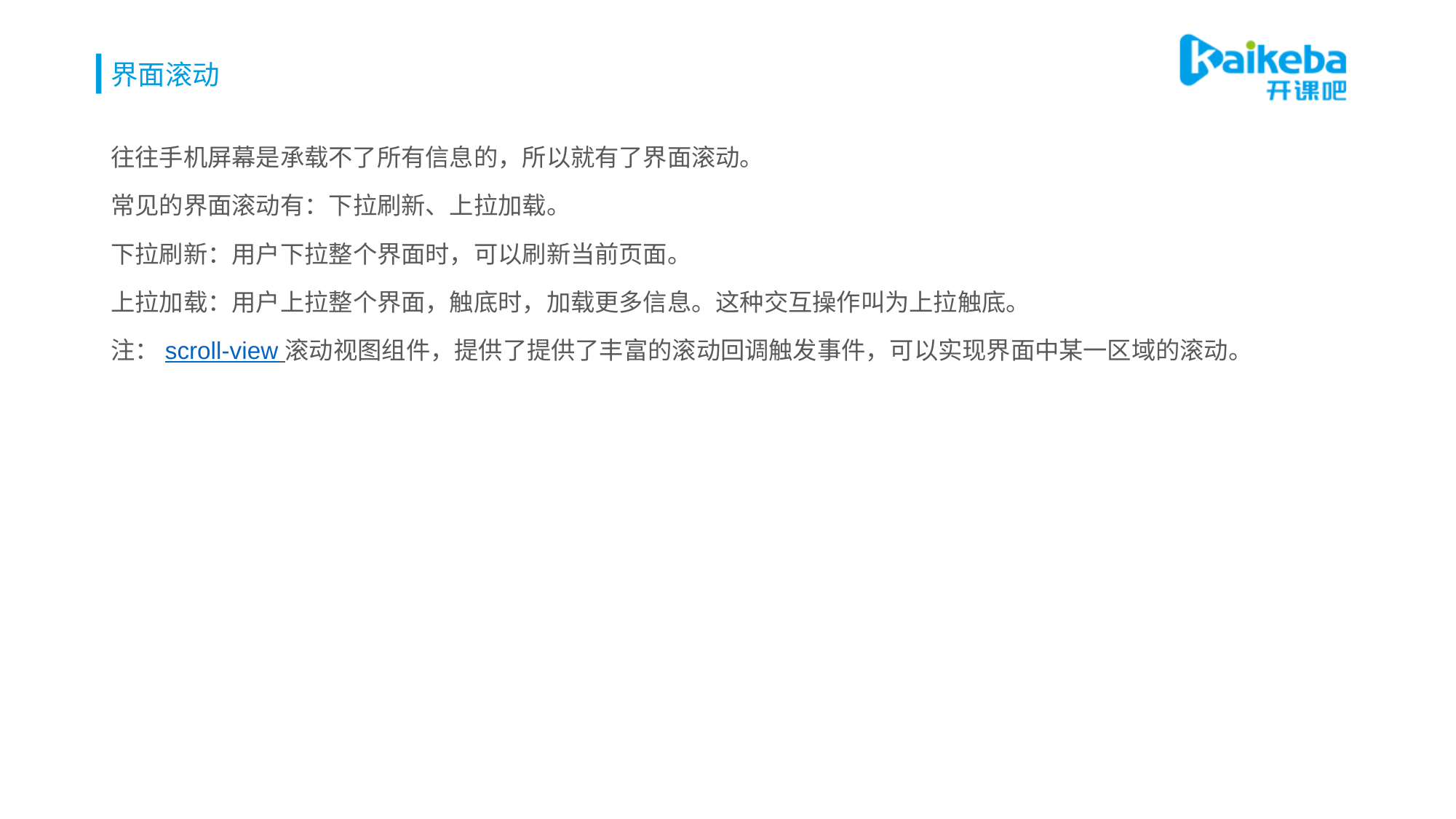

# 界面滚动
往往手机屏幕是承载不了所有信息的，所以就有了界面滚动。
常见的界面滚动有：下拉刷新、上拉加载。
下拉刷新：用户下拉整个界面时，可以刷新当前页面。
上拉加载：用户上拉整个界面，触底时，加载更多信息。这种交互操作叫为上拉触底。
注：scroll-view 滚动视图组件，提供了提供了丰富的滚动回调触发事件，可以实现界面中某一区域的滚动。